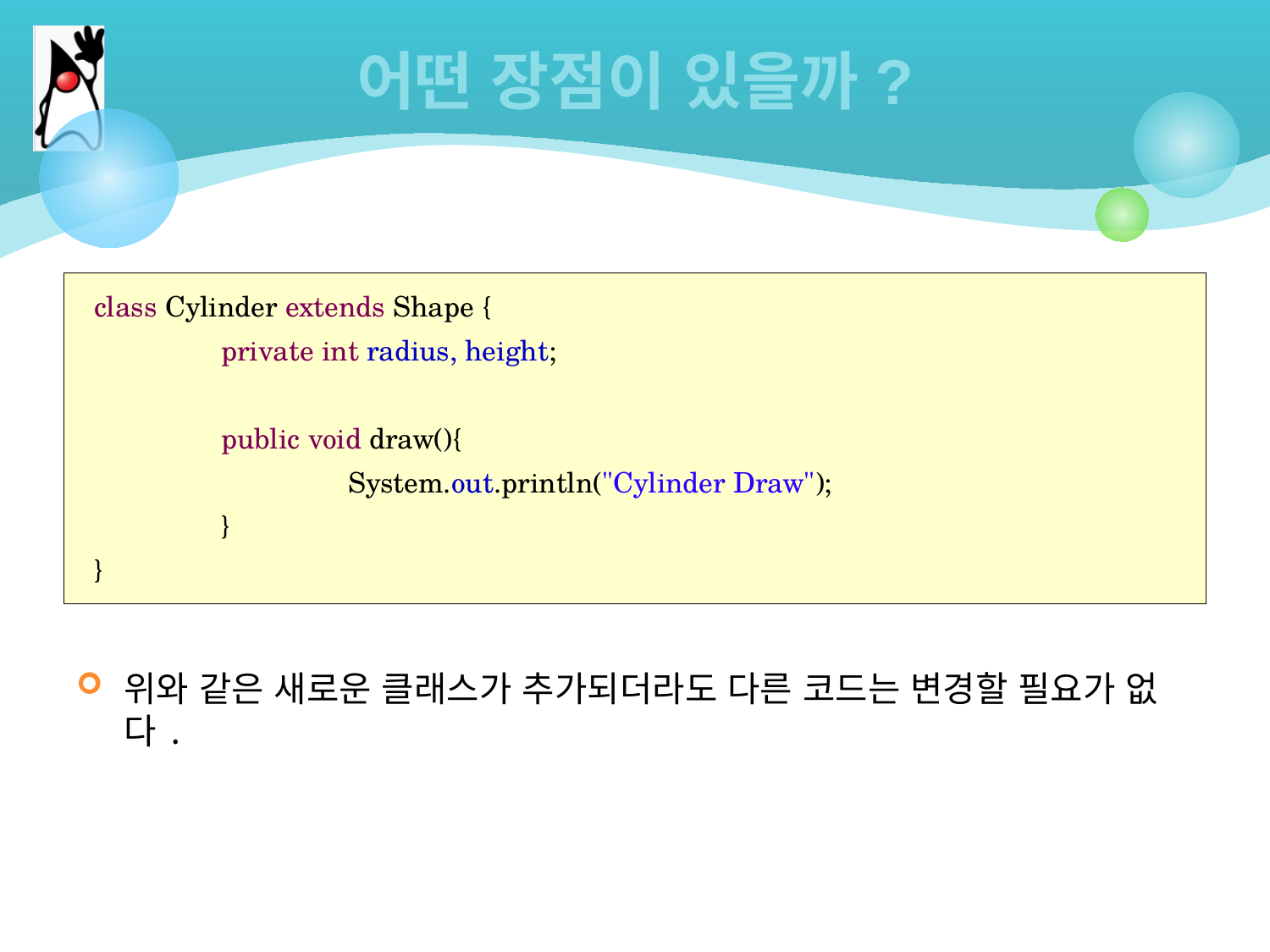

# 어떤 장점이 있을까?
class Cylinder extends Shape {
	private int radius, height;

	public void draw(){
		System.out.println("Cylinder Draw");
	}
}
위와 같은 새로운 클래스가 추가되더라도 다른 코드는 변경할 필요가 없다.